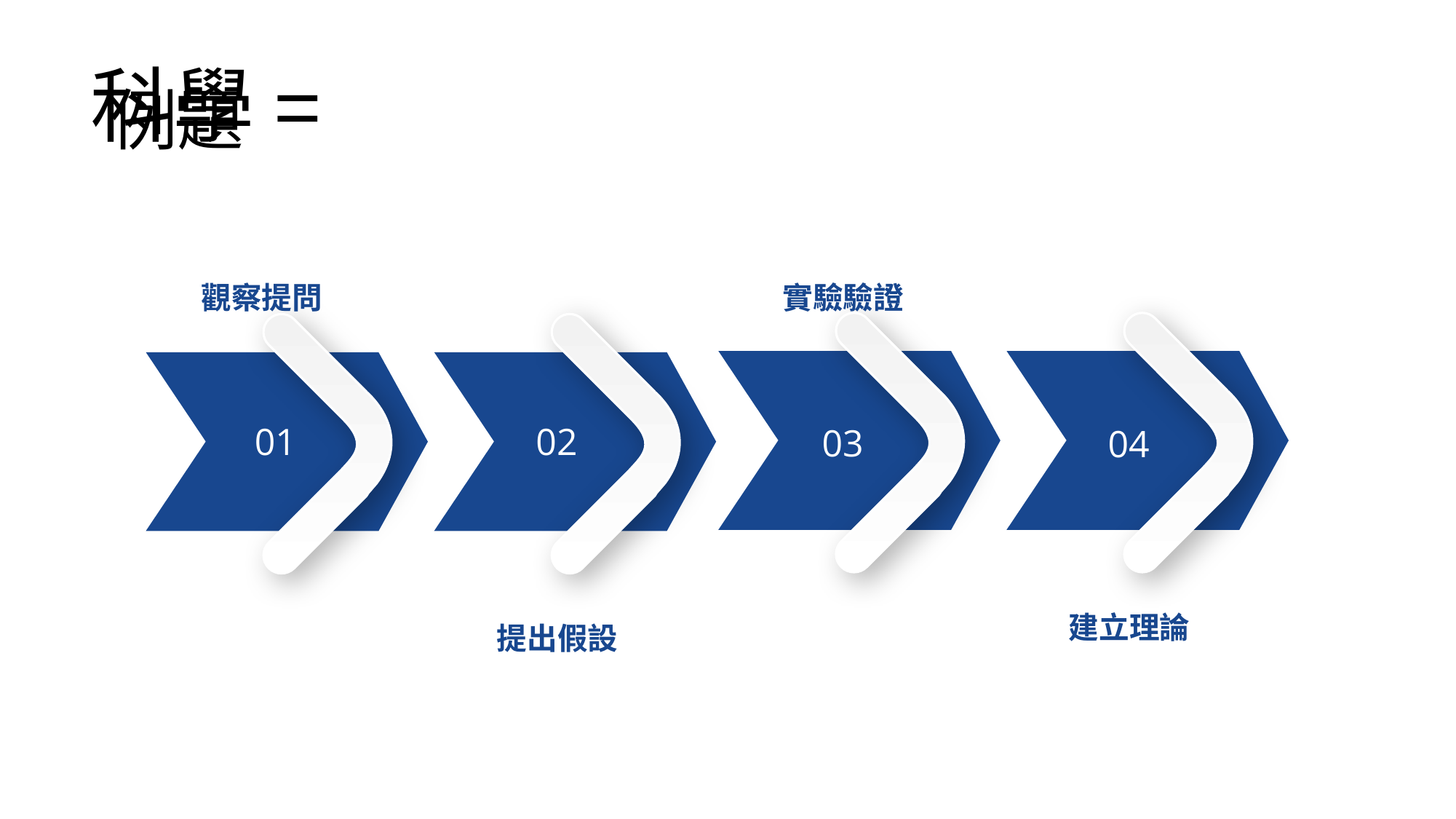

例題
科學=
觀察提問
實驗驗證

01
02
03
04
建立理論
提出假設